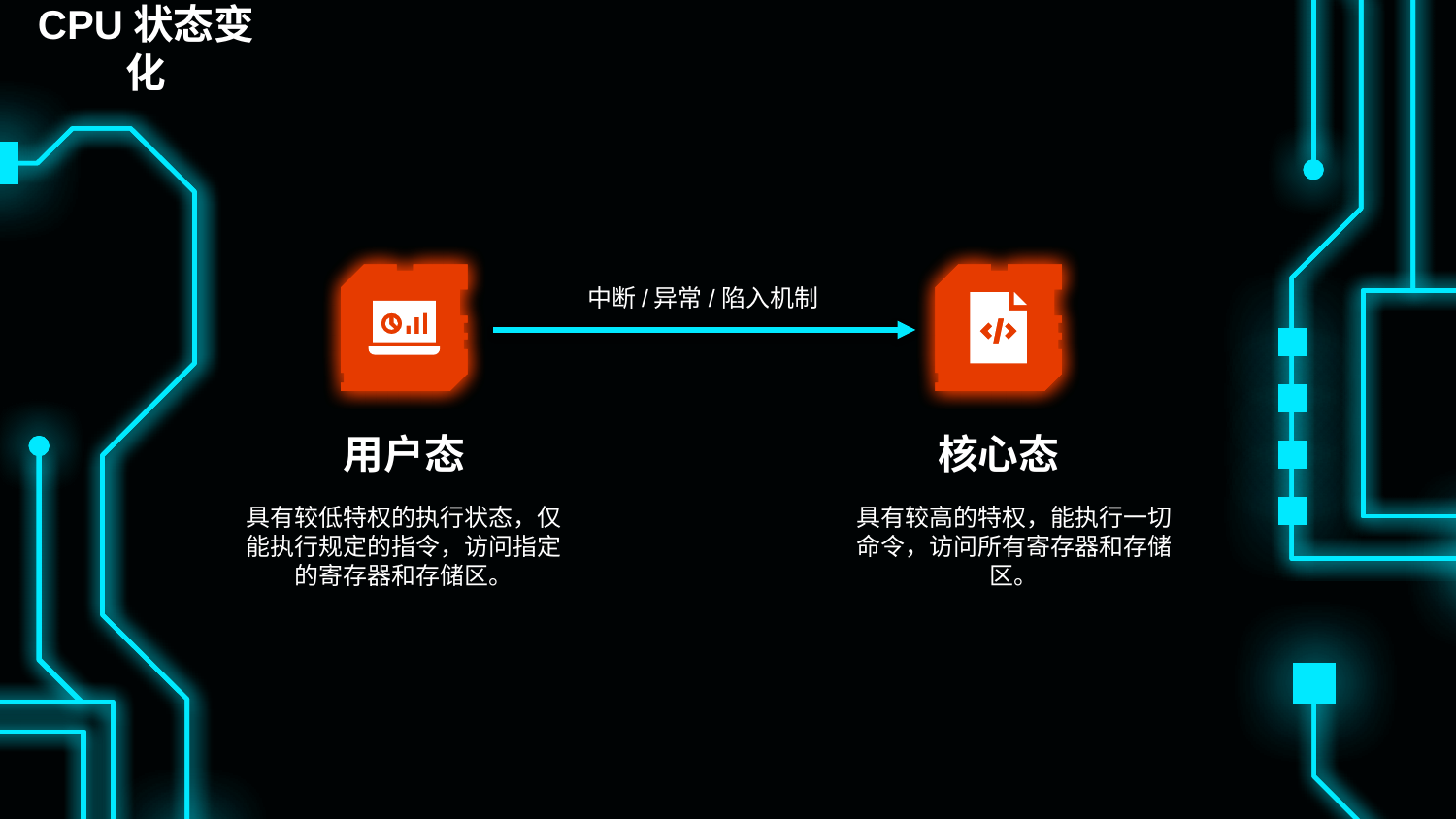

# CPU状态变化

中断/异常/陷入机制

用户态
核心态
具有较低特权的执行状态，仅能执行规定的指令，访问指定的寄存器和存储区。
具有较高的特权，能执行一切命令，访问所有寄存器和存储区。